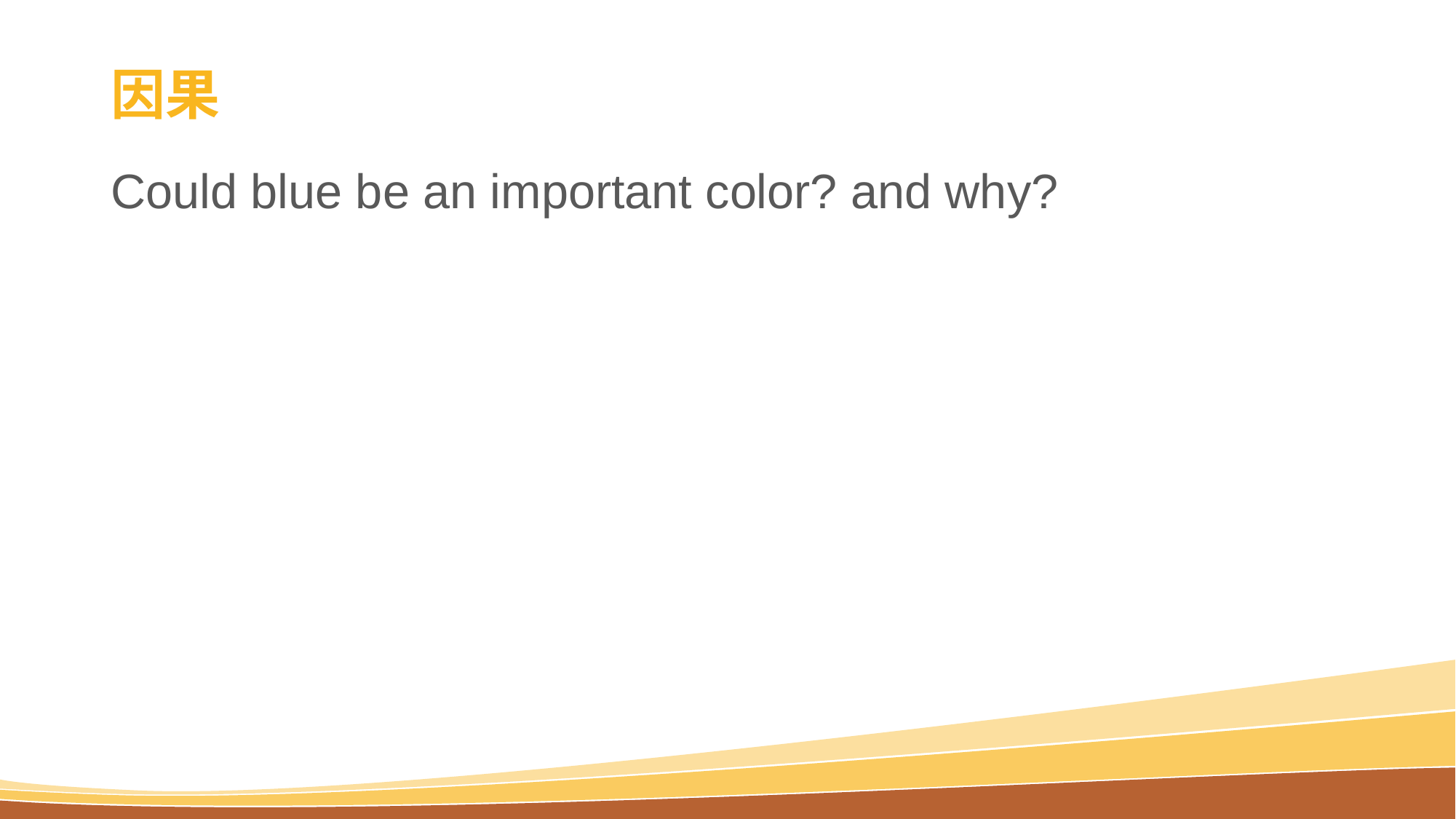

# 因果
Could blue be an important color? and why?